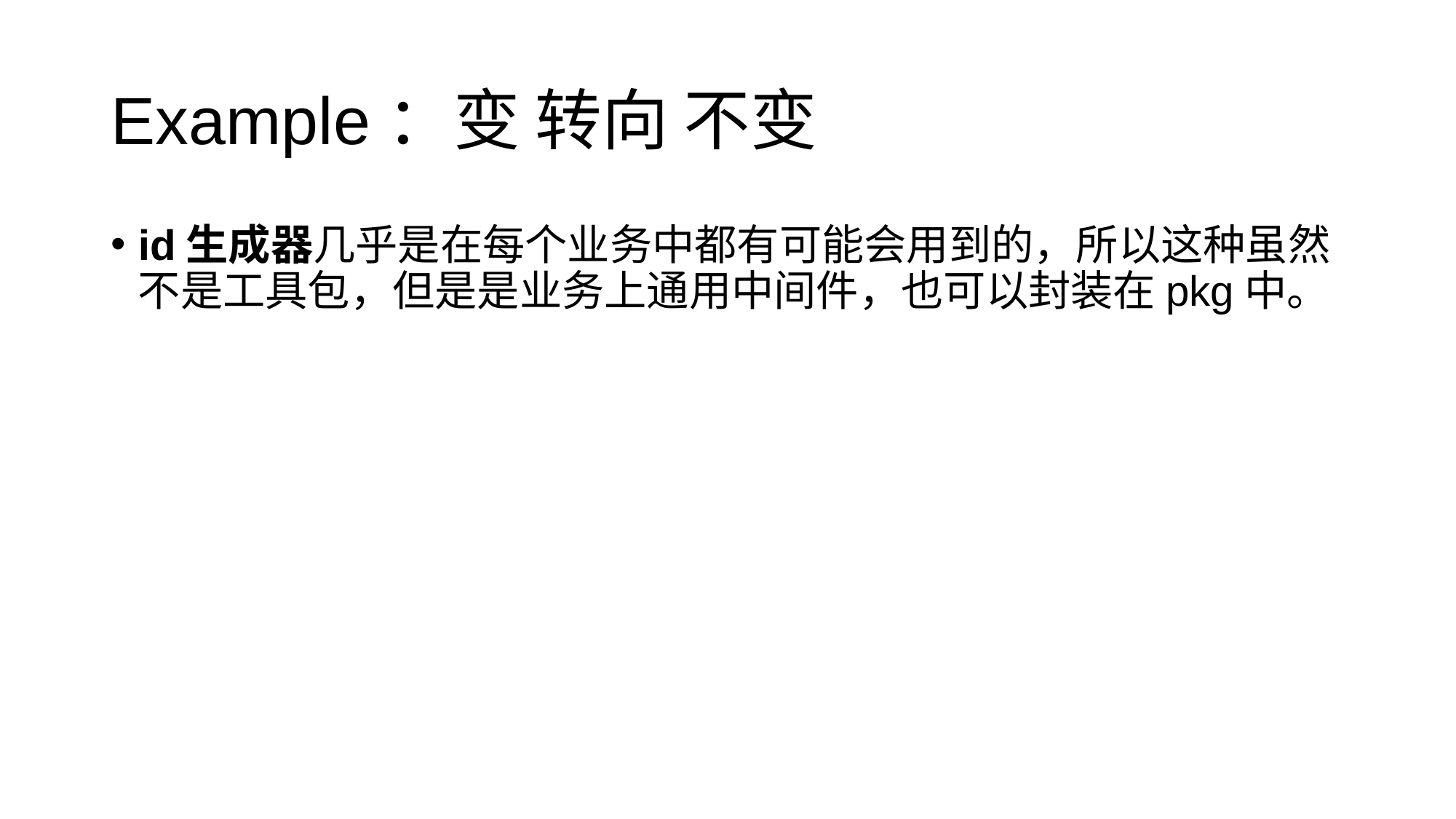

# Example：变 转向 不变
id生成器几乎是在每个业务中都有可能会用到的，所以这种虽然不是工具包，但是是业务上通用中间件，也可以封装在pkg中。